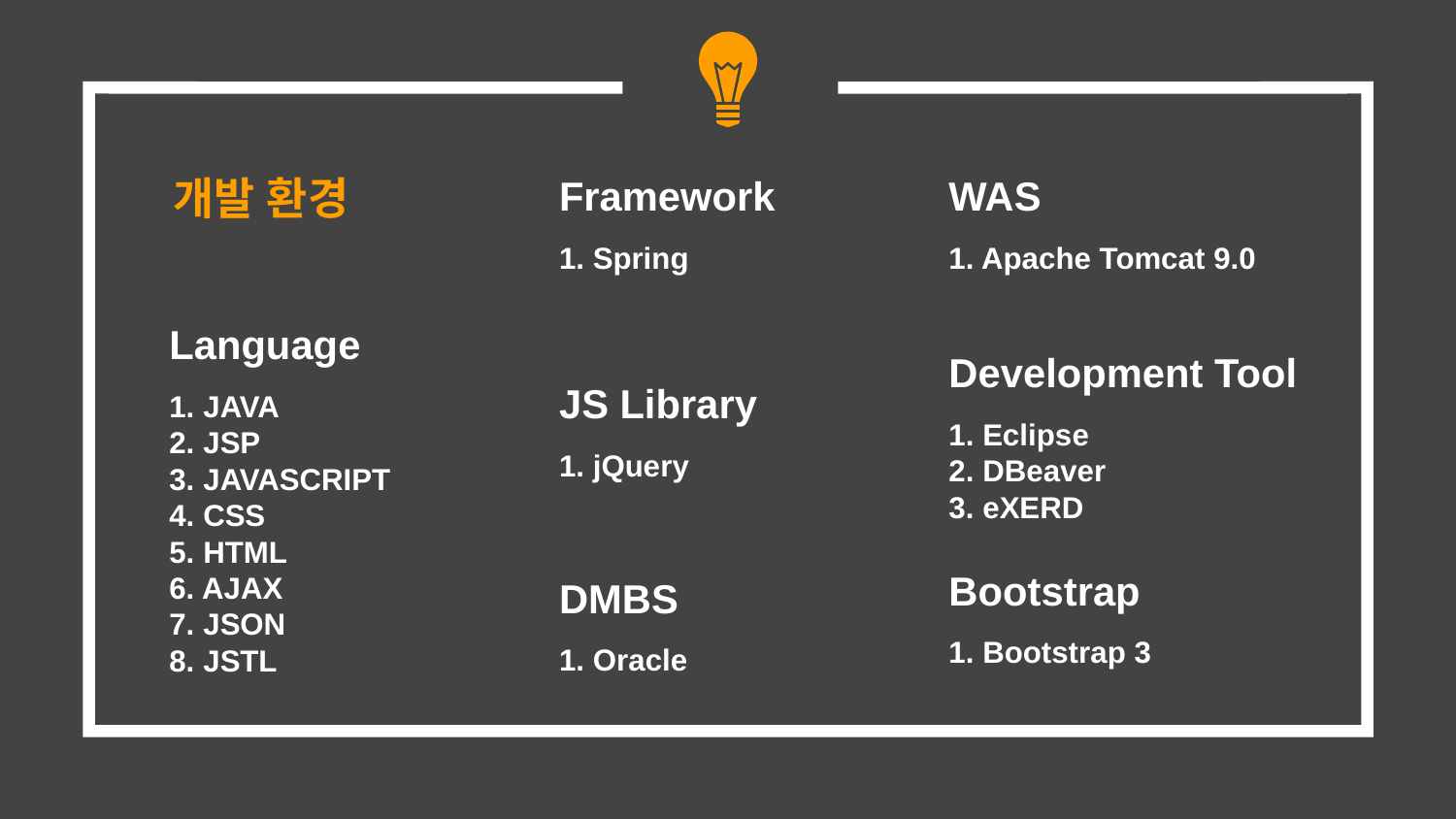

개발 환경
Framework

1. Spring
WAS
1. Apache Tomcat 9.0
Language
1. JAVA
2. JSP
3. JAVASCRIPT
4. CSS
5. HTML
6. AJAX
7. JSON
8. JSTL
Development Tool

1. Eclipse
2. DBeaver
3. eXERD

JS Library

1. jQuery
Bootstrap
1. Bootstrap 3
DMBS
1. Oracle